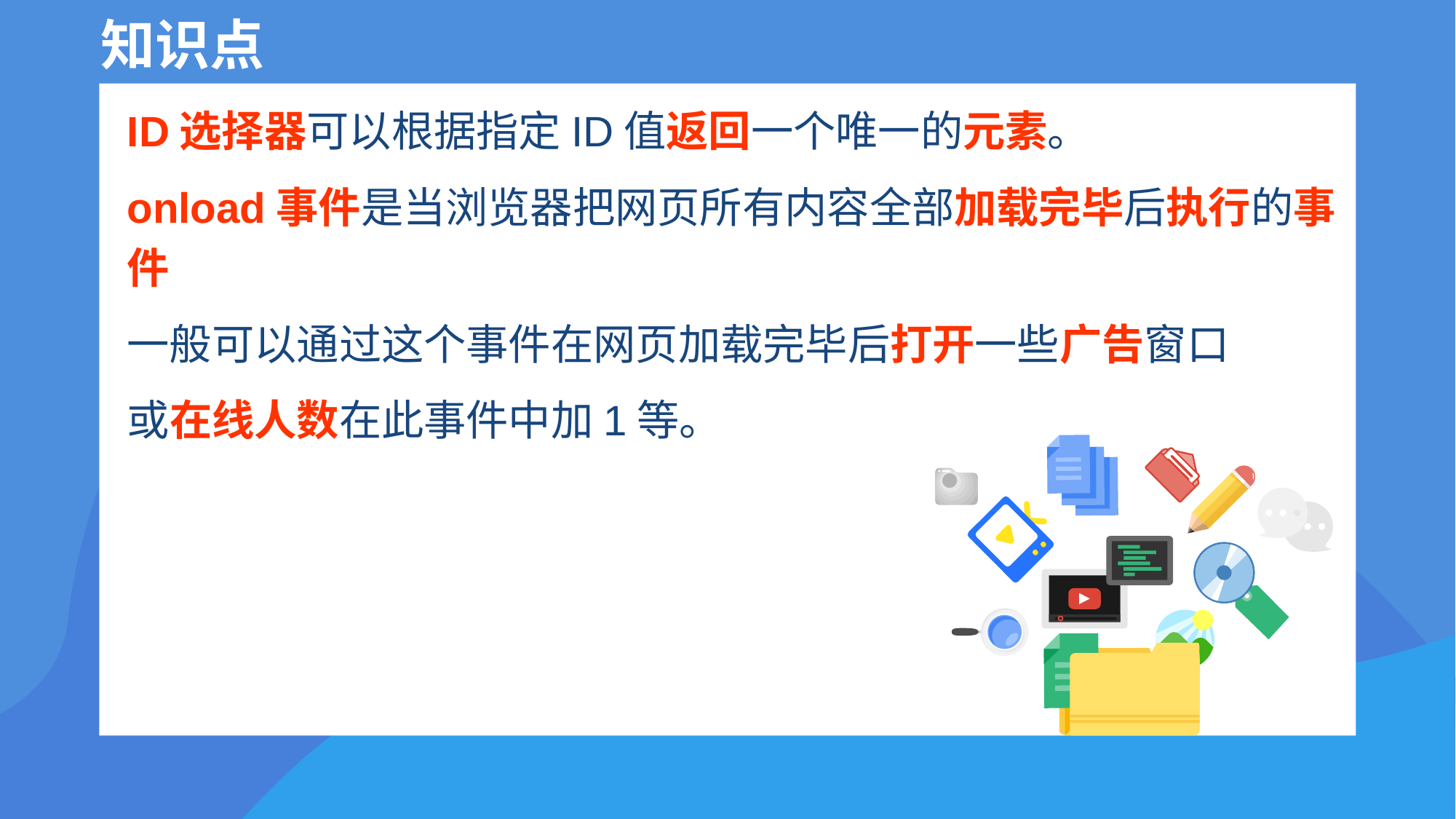

# 知识点
ID选择器可以根据指定ID值返回一个唯一的元素。
onload事件是当浏览器把网页所有内容全部加载完毕后执行的事件
一般可以通过这个事件在网页加载完毕后打开一些广告窗口
或在线人数在此事件中加1等。